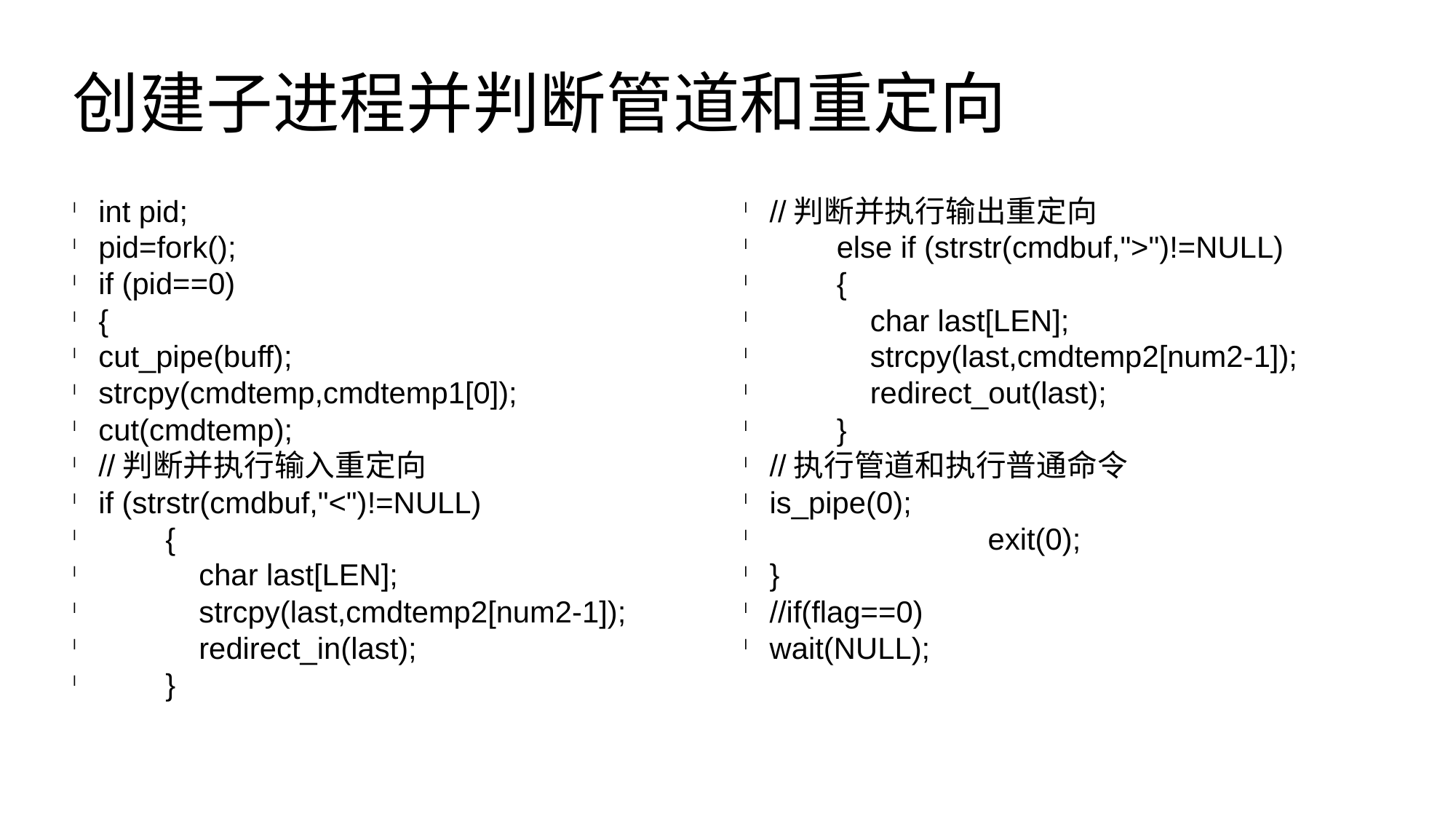

创建子进程并判断管道和重定向
int pid;
pid=fork();
if (pid==0)
{
cut_pipe(buff);
strcpy(cmdtemp,cmdtemp1[0]);
cut(cmdtemp);
//判断并执行输入重定向
if (strstr(cmdbuf,"<")!=NULL)
        {
            char last[LEN];
            strcpy(last,cmdtemp2[num2-1]);
            redirect_in(last);
        }
//判断并执行输出重定向
        else if (strstr(cmdbuf,">")!=NULL)
        {
            char last[LEN];
            strcpy(last,cmdtemp2[num2-1]);
            redirect_out(last);
        }
//执行管道和执行普通命令
is_pipe(0);
            		exit(0);
}
//if(flag==0)
wait(NULL);